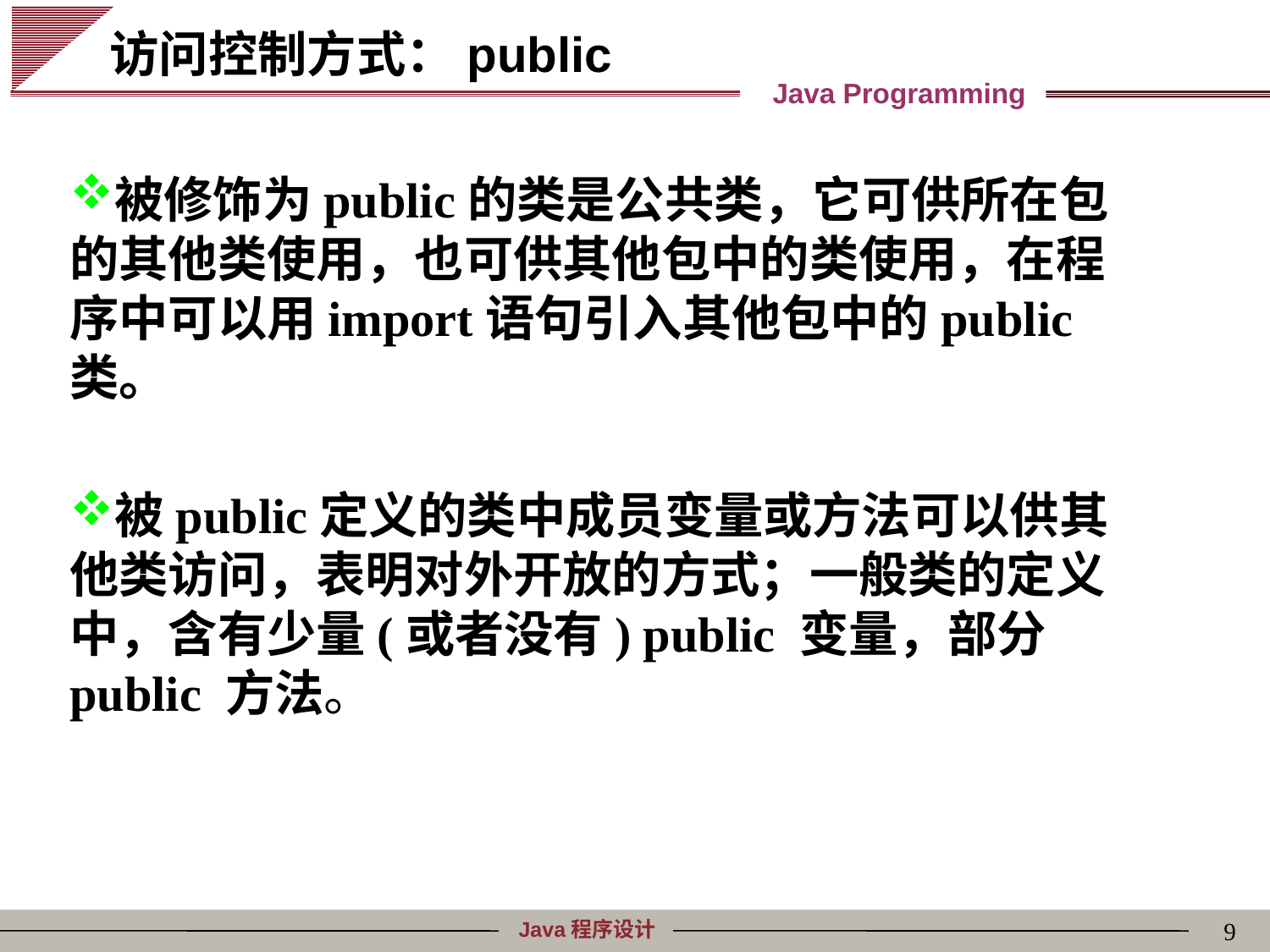

# 访问控制方式：public
被修饰为public的类是公共类，它可供所在包的其他类使用，也可供其他包中的类使用，在程序中可以用import语句引入其他包中的public类。

被public定义的类中成员变量或方法可以供其他类访问，表明对外开放的方式；一般类的定义中，含有少量(或者没有) public 变量，部分 public 方法。